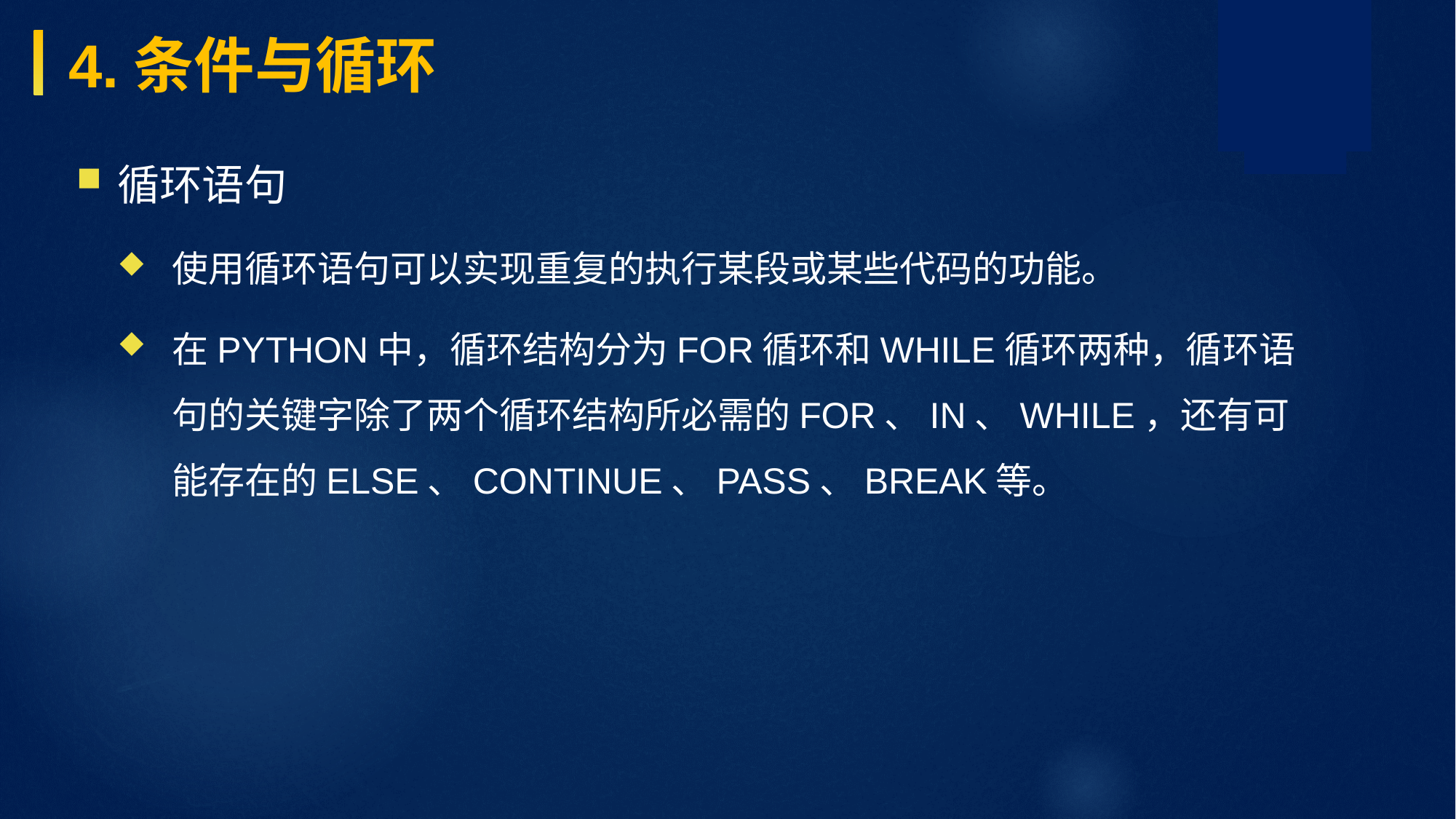

4.条件与循环
循环语句
使用循环语句可以实现重复的执行某段或某些代码的功能。
在Python中，循环结构分为for循环和while循环两种，循环语句的关键字除了两个循环结构所必需的for、in、while，还有可能存在的else、continue、pass、break等。